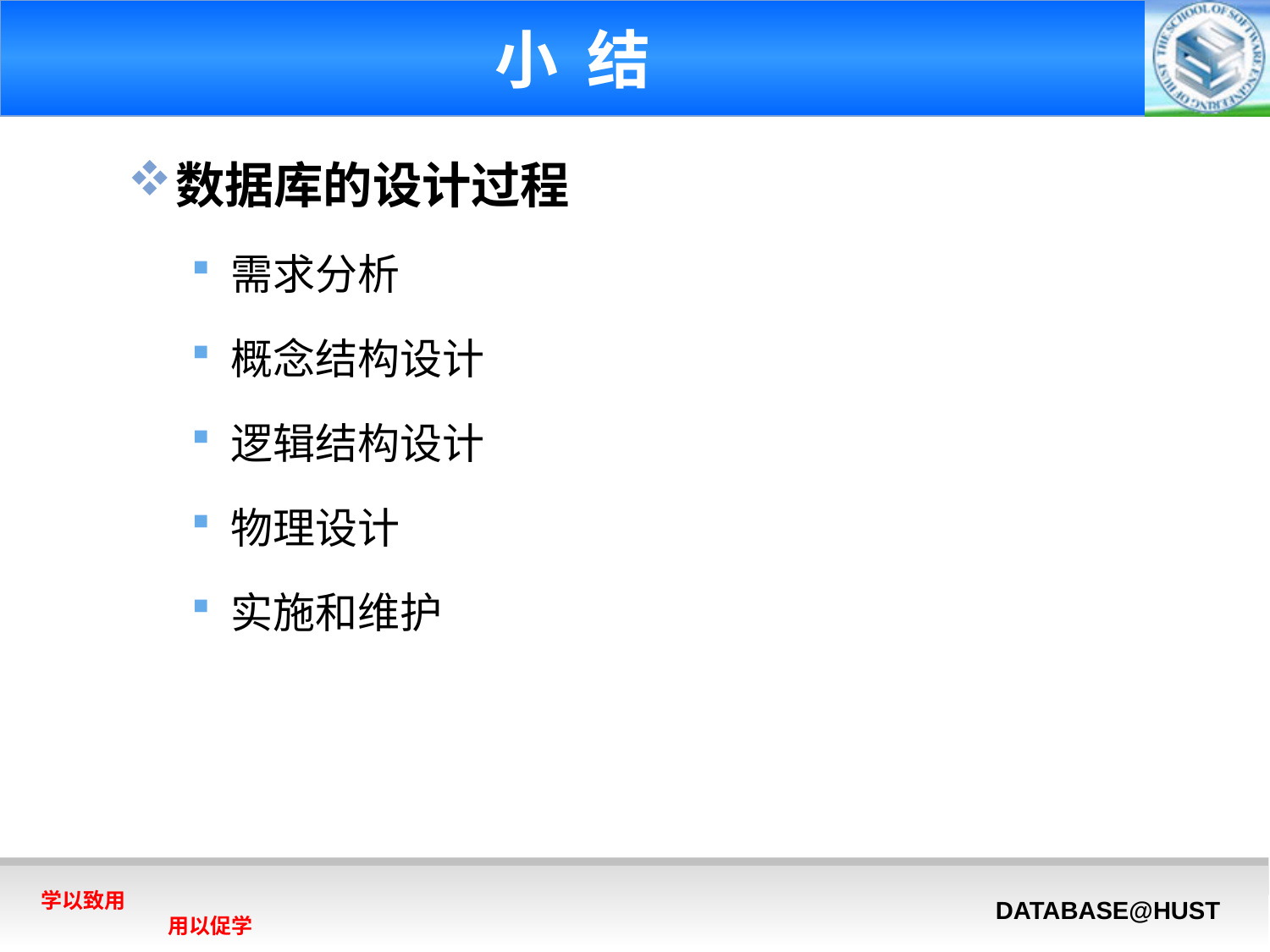

# 小  结
数据库的设计过程
需求分析
概念结构设计
逻辑结构设计
物理设计
实施和维护